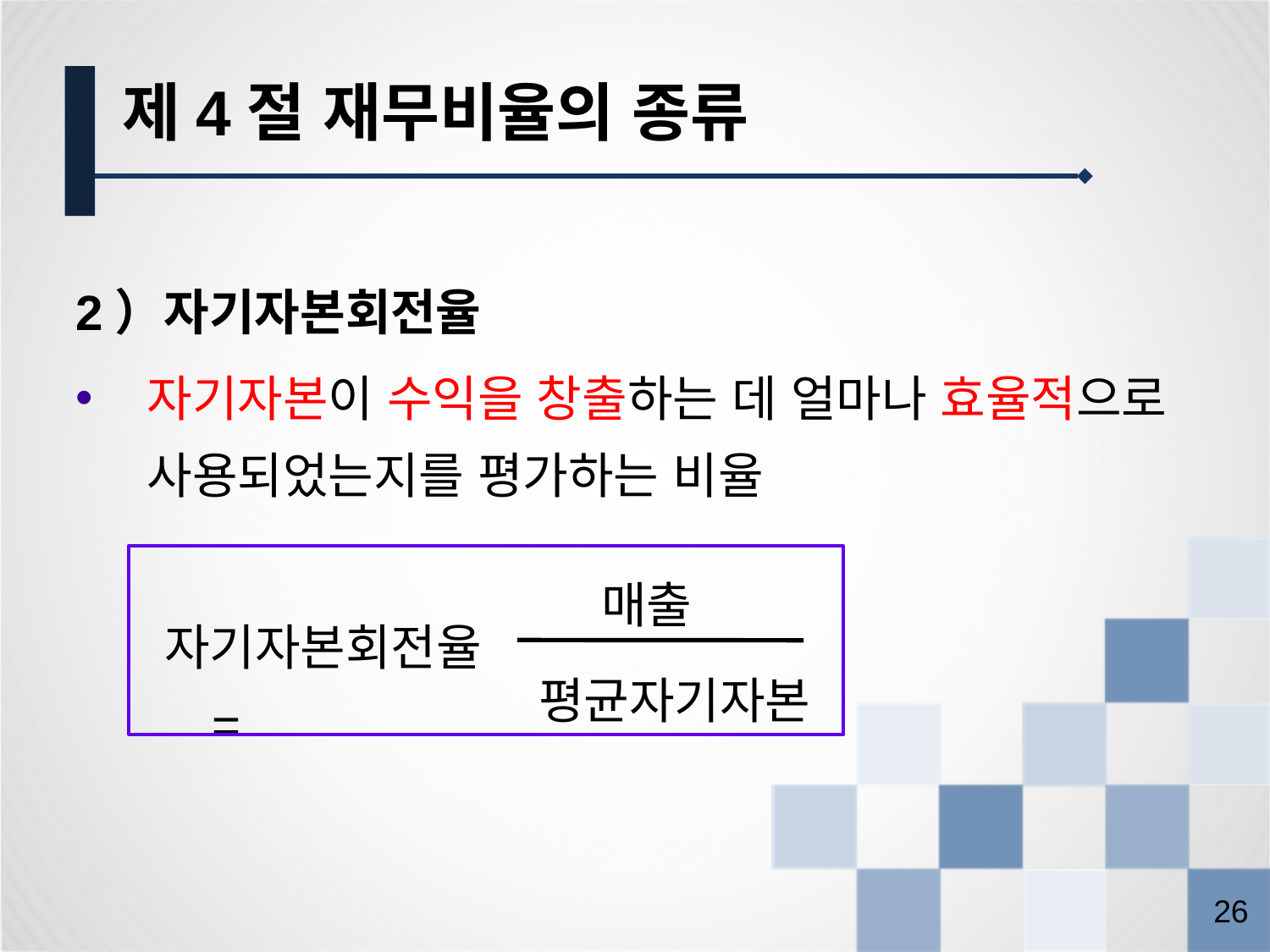

제4절 재무비율의 종류

2）자기자본회전율
자기자본이 수익을 창출하는 데 얼마나 효율적으로 사용되었는지를 평가하는 비율

매출
자기자본회전율 =
평균자기자본
26